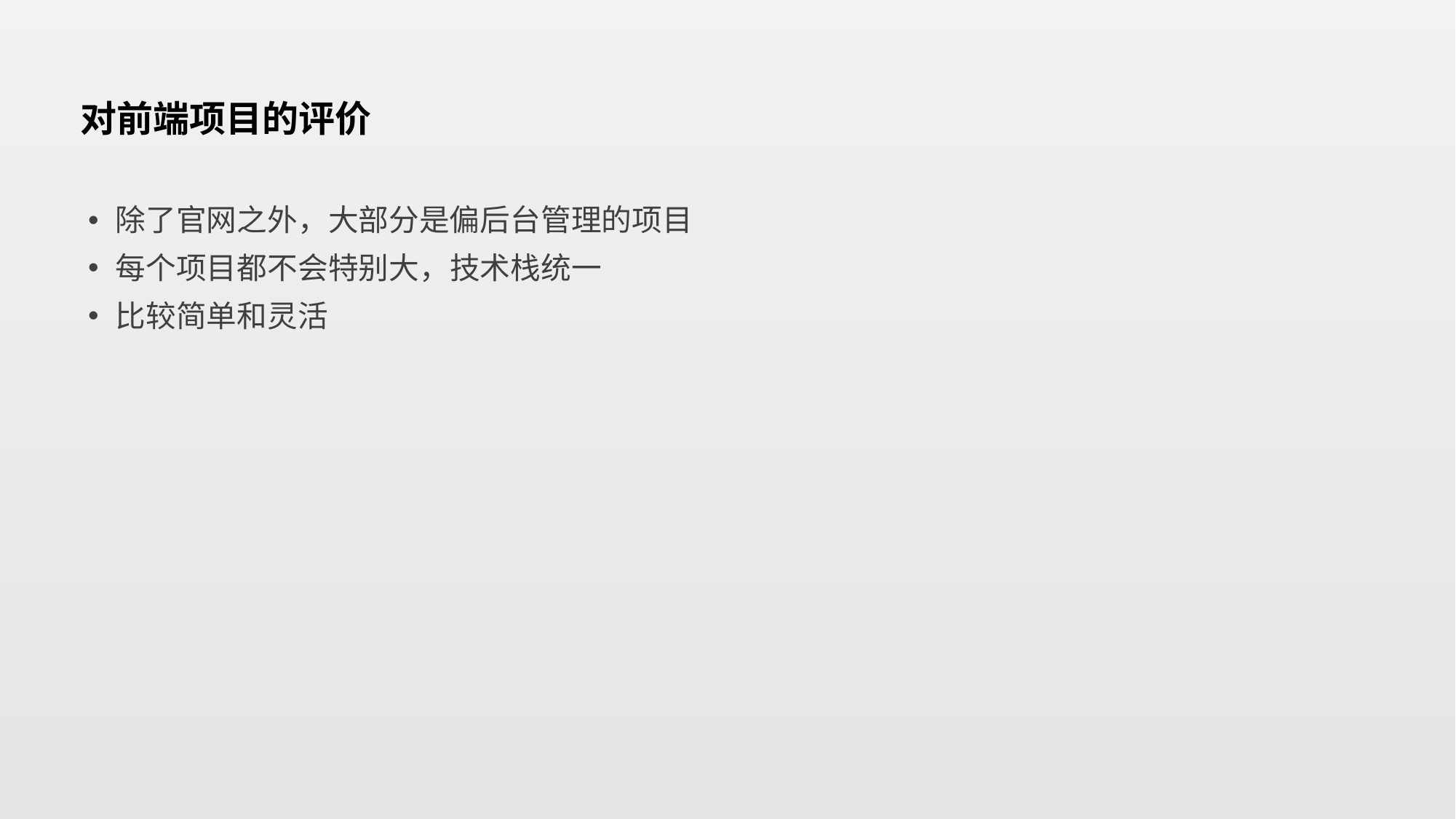

对前端项目的评价
除了官网之外，大部分是偏后台管理的项目
每个项目都不会特别大，技术栈统一
比较简单和灵活